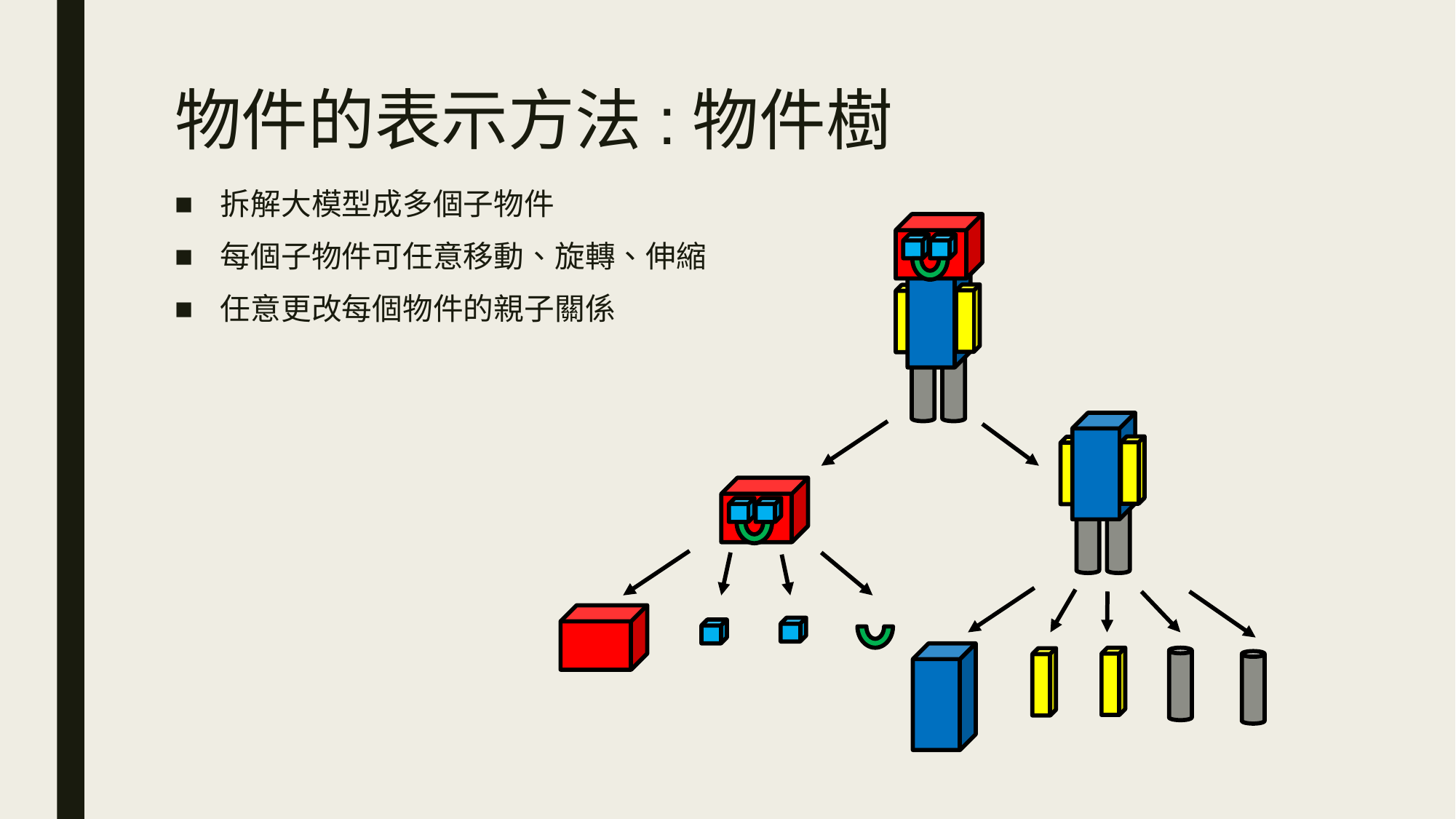

# 物件的表示方法:物件樹
拆解大模型成多個子物件
每個子物件可任意移動、旋轉、伸縮
任意更改每個物件的親子關係